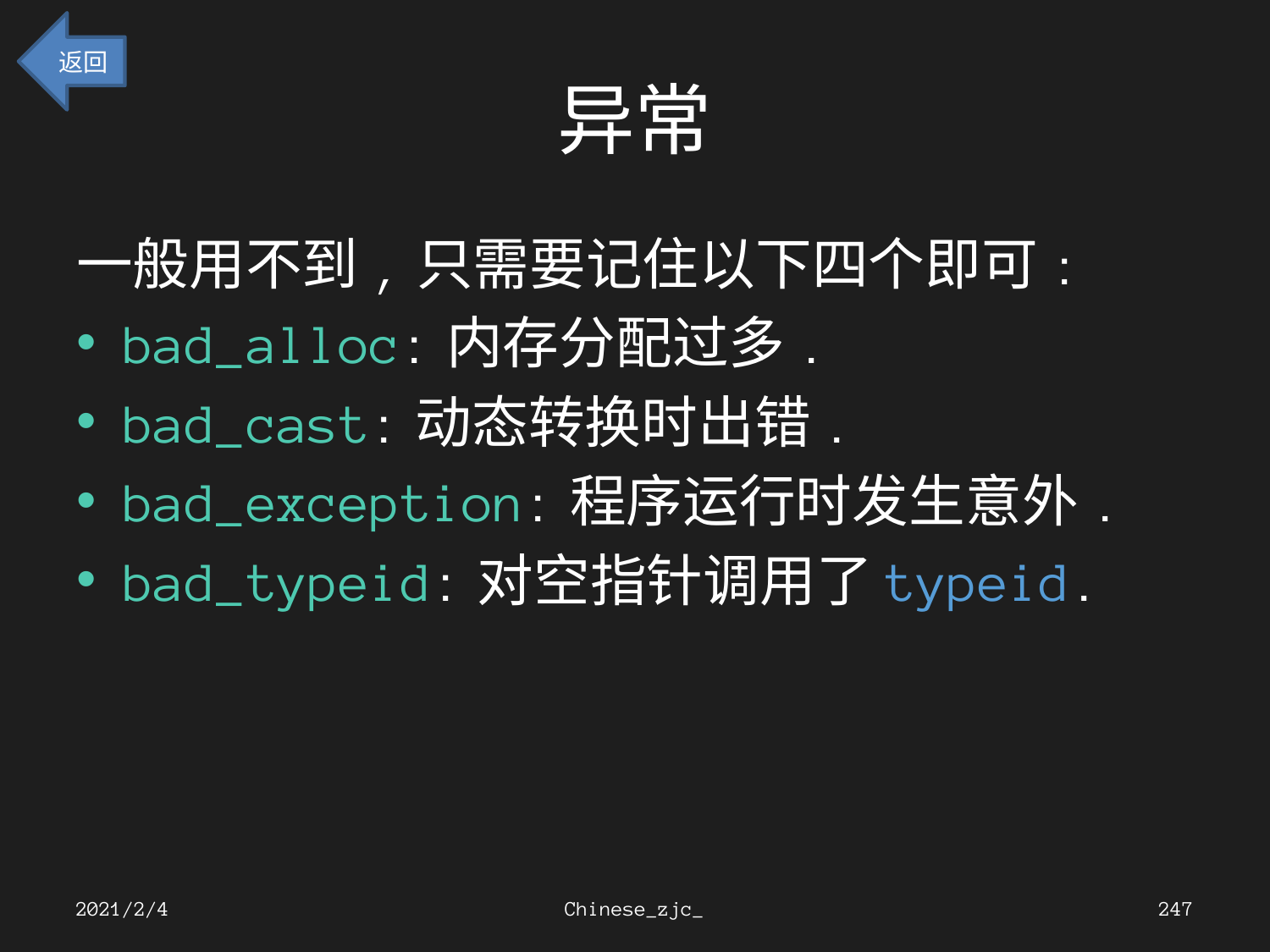

返回
# 异常
一般用不到,只需要记住以下四个即可:
bad_alloc:内存分配过多.
bad_cast:动态转换时出错.
bad_exception:程序运行时发生意外.
bad_typeid:对空指针调用了typeid.
2021/2/4
Chinese_zjc_
247